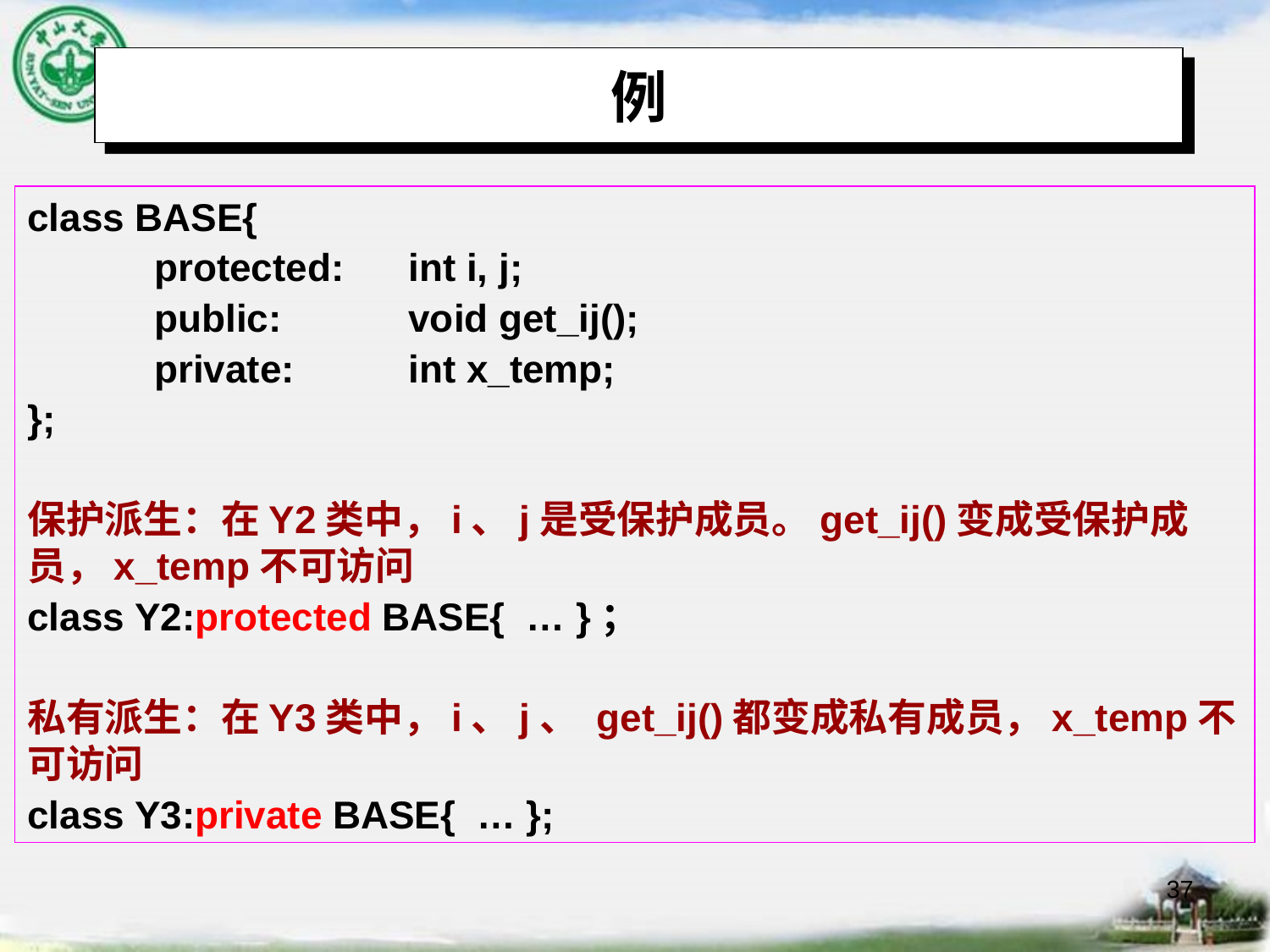

# 例
class BASE{
	protected:	int i, j;
	public:   	void get_ij();
	private:	int x_temp;
};

保护派生：在Y2类中，i、j是受保护成员。get_ij()变成受保护成员，x_temp不可访问
class Y2:protected BASE{  … }；

私有派生：在Y3类中，i、j、 get_ij()都变成私有成员，x_temp不可访问
class Y3:private BASE{  … };
37